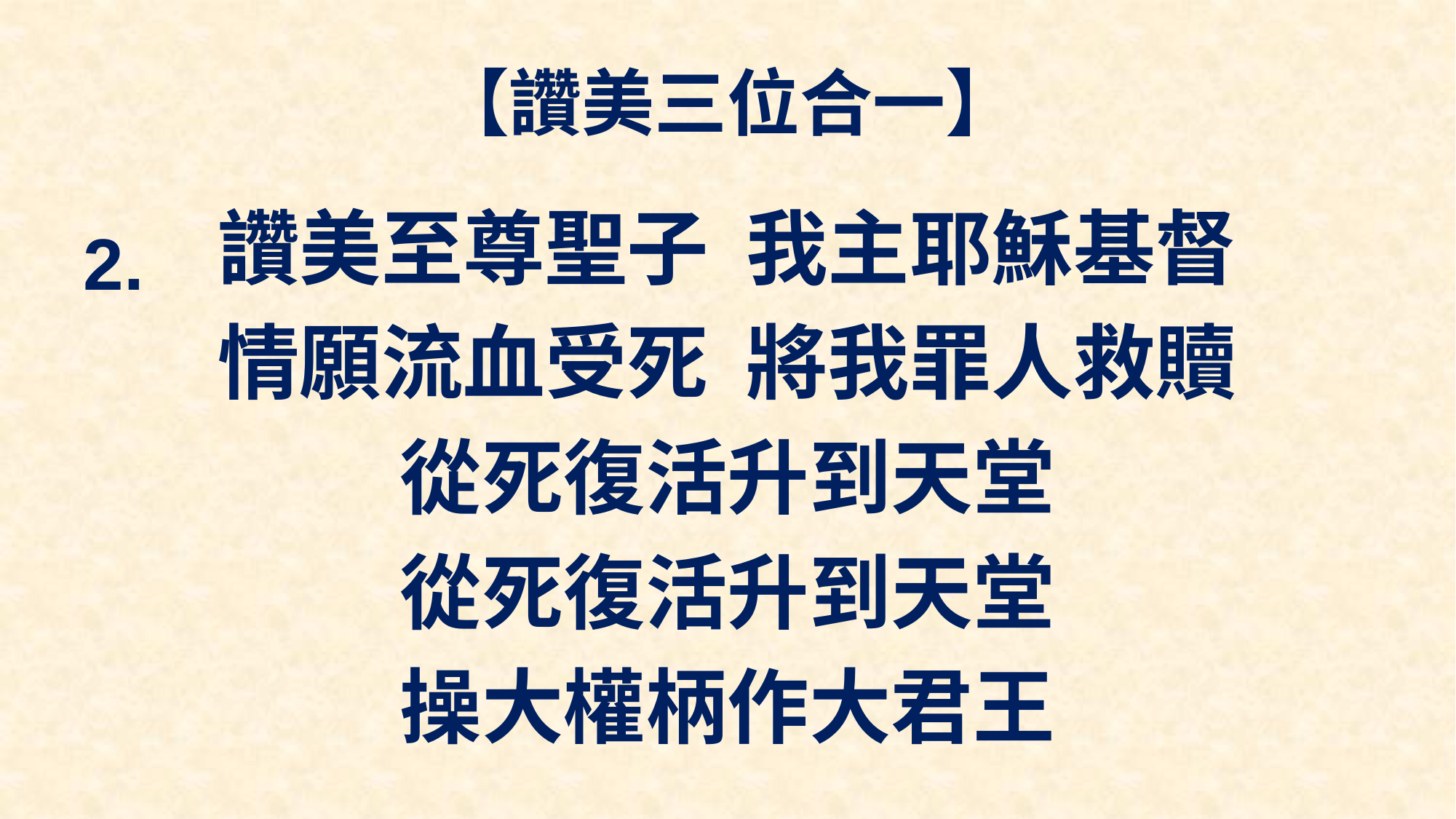

# 【讚美三位合一】
讚美至尊聖子  我主耶穌基督
情願流血受死  將我罪人救贖
從死復活升到天堂
從死復活升到天堂
操大權柄作大君王
2.